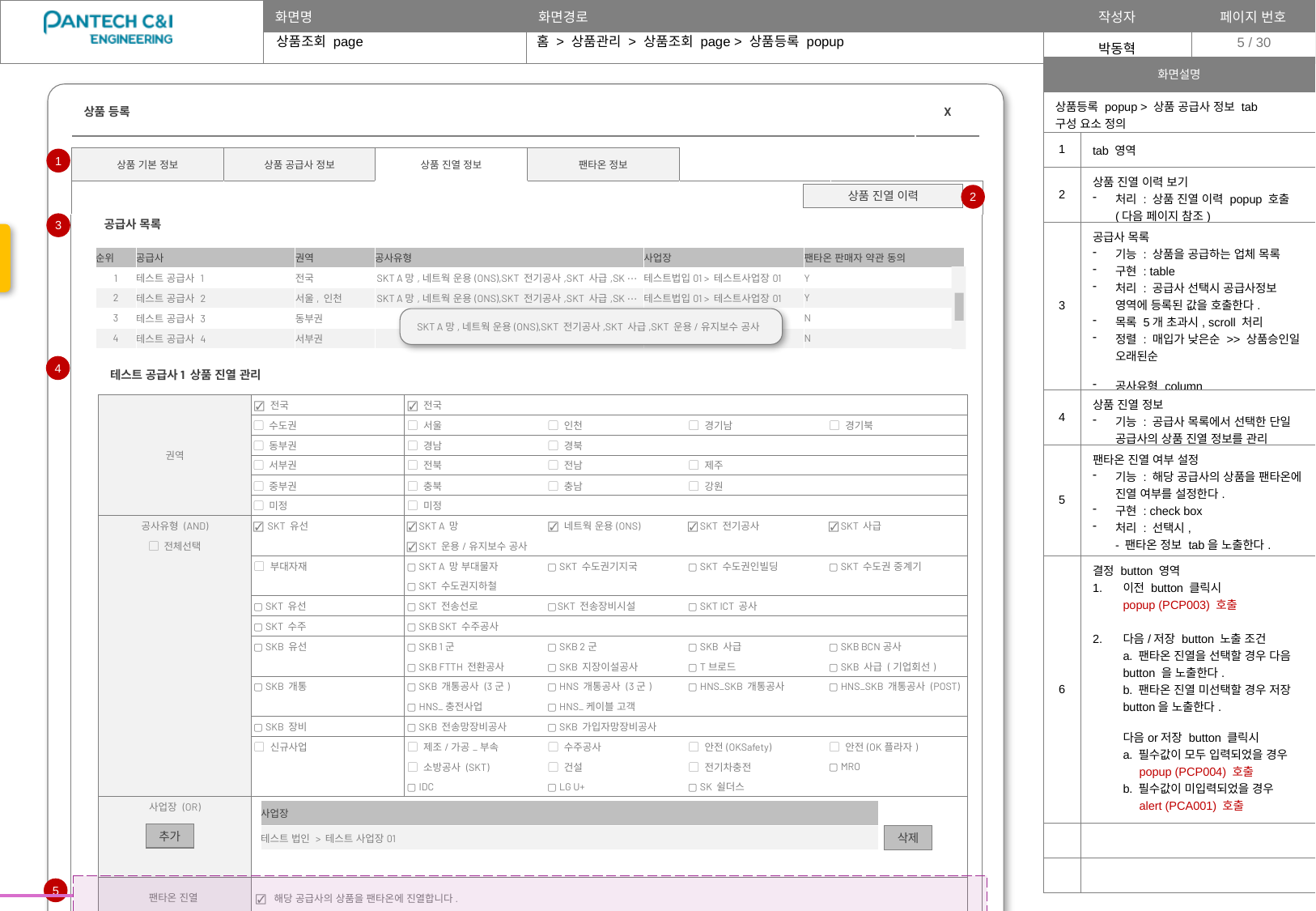

상품조회 page
홈 > 상품관리 > 상품조회 page > 상품등록 popup
5
| 화면설명 |  |
| --- | --- |
| 상품등록 popup > 상품 공급사 정보 tab 구성 요소 정의 |  |
| 1 | tab 영역 |
| 2 | 상품 진열 이력 보기 처리 : 상품 진열 이력 popup 호출 (다음 페이지 참조) |
| 3 | 공급사 목록 기능 : 상품을 공급하는 업체 목록 구현 : table 처리 : 공급사 선택시 공급사정보 영역에 등록된 값을 호출한다. 목록 5개 초과시, scroll 처리 정렬 : 매입가 낮은순 >> 상품승인일 오래된순 공사유형 column - 30자 초과시 말줄임 처리 |
| 4 | 상품 진열 정보 기능 : 공급사 목록에서 선택한 단일 공급사의 상품 진열 정보를 관리 |
| 5 | 팬타온 진열 여부 설정 기능 : 해당 공급사의 상품을 팬타온에 진열 여부를 설정한다. 구현 : check box 처리 : 선택시, - 팬타온 정보 tab을 노출한다. default : 미선택 |
| 6 | 결정 button 영역 이전 button 클릭시 popup (PCP003) 호출 다음/저장 button 노출 조건 a. 팬타온 진열을 선택할 경우 다음 button 을 노출한다. b. 팬타온 진열 미선택할 경우 저장 button을 노출한다. 다음or저장 button 클릭시 a. 필수값이 모두 입력되었을 경우 popup (PCP004) 호출 b. 필수값이 미입력되었을 경우 alert (PCA001) 호출 취소 button 클릭시 popup (PCP002) 호출 |
|  |  |
|  |  |

| 상품 등록 | X |
| --- | --- |
| 상품 기본 정보 | 상품 공급사 정보 | 상품 진열 정보 | 팬타온 정보 |  |  |
| --- | --- | --- | --- | --- | --- |
|  |  |  |  |  |  |
1
상품 진열 이력
2
공급사 목록
3
|  |
| --- |
상품 가격
상품 가격 field는 아래 조건에서 숨김 처리한다.
상품 등록 popup > 컴포넌트 상품 여부 > 예 선택시
옵션 상품 등록 popup
| 순위 | 공급사 | 권역 | 공사유형 | 사업장 | 팬타온 판매자 약관 동의 |
| --- | --- | --- | --- | --- | --- |
| 1 | 테스트 공급사 1 | 전국 | SKT A망,네트웍 운용(ONS),SKT 전기공사,SKT 사급,SK ⋯ | 테스트법입01 > 테스트사업장01 | Y |
| 2 | 테스트 공급사 2 | 서울, 인천 | SKT A망,네트웍 운용(ONS),SKT 전기공사,SKT 사급,SK ⋯ | 테스트법입01 > 테스트사업장01 | Y |
| 3 | 테스트 공급사 3 | 동부권 |  |  | N |
| 4 | 테스트 공급사 4 | 서부권 |  |  | N |

 SKT A망,네트웍 운용(ONS),SKT 전기공사,SKT 사급,SKT 운용/유지보수 공사
4
테스트 공급사1 상품 진열 관리
| 권역 | ☑️ 전국 | ☑️ 전국 |  |  |  |
| --- | --- | --- | --- | --- | --- |
|  | ▢ 수도권 | ▢ 서울 | ▢ 인천 | ▢ 경기남 | ▢ 경기북 |
|  | ▢ 동부권 | ▢ 경남 | ▢ 경북 |  |  |
|  | ▢ 서부권 | ▢ 전북 | ▢ 전남 | ▢ 제주 |  |
|  | ▢ 중부권 | ▢ 충북 | ▢ 충남 | ▢ 강원 |  |
|  | ▢ 미정 | ▢ 미정 |  |  |  |
| 공사유형 (AND) | ☑️ SKT 유선 | ☑️ SKT A 망 | ☑️ 네트웍 운용(ONS) | ☑️ SKT 전기공사 | ☑️ SKT 사급 |
| ▢ 전체선택 |  | ☑️ SKT 운용/유지보수 공사 |  |  |  |
|  | ▢ 부대자재 | ▢ SKT A 망 부대물자 | ▢ SKT 수도권기지국 | ▢ SKT 수도권인빌딩 | ▢ SKT 수도권 중계기 |
|  |  | ▢ SKT 수도권지하철 |  |  |  |
|  | ▢ SKT 유선 | ▢ SKT 전송선로 | ▢SKT 전송장비시설 | ▢ SKT ICT 공사 |  |
|  | ▢ SKT 수주 | ▢ SKB SKT 수주공사 |  |  |  |
|  | ▢ SKB 유선 | ▢ SKB 1군 | ▢ SKB 2군 | ▢ SKB 사급 | ▢ SKB BCN공사 |
|  |  | ▢ SKB FTTH 전환공사 | ▢ SKB 지장이설공사 | ▢ T브로드 | ▢ SKB 사급 (기업회선) |
|  | ▢ SKB 개통 | ▢ SKB 개통공사 (3군) | ▢ HNS 개통공사 (3군) | ▢ HNS\_SKB 개통공사 | ▢ HNS\_SKB 개통공사 (POST) |
|  |  | ▢ HNS\_충전사업 | ▢ HNS\_케이블 고객 |  |  |
|  | ▢ SKB 장비 | ▢ SKB 전송망장비공사 | ▢ SKB 가입자망장비공사 |  |  |
|  | ▢ 신규사업 | ▢ 제조/가공\_부속 | ▢ 수주공사 | ▢ 안전(OKSafety) | ▢ 안전(OK플라자) |
|  |  | ▢ 소방공사 (SKT) | ▢ 건설 | ▢ 전기차충전 | ▢ MRO |
|  |  | ▢ IDC | ▢ LG U+ | ▢ SK 쉴더스 |  |
| 사업장 (OR) |  |  |  |  |  |
|  |  |  |  |  |  |
|  |  |  |  |  |  |
|  |  |  |  |  |  |
| 팬타온 진열 |  |  |  |  |  |
|  |  |  |  |  |  |
| 사업장 |
| --- |
| 테스트 법인 > 테스트 사업장01 |
추가
삭제

5
 ☑️  해당 공급사의 상품을 팬타온에 진열합니다.
6
취소
이전
다음
팬타온 판매자 약관 동의
팬타온 판매자 약관 동의 여부
Y : 약관 동의
N : 약관 미동의
상태값 : Y 인 경우
| 팬타온 진열 | ☑️ 해당 공급사의 상품을 팬타온에 진열합니다. |
| --- | --- |
mouse hover
| 팬타온 진열 | 팬타온 판매자 약관 미동의 공급사입니다. |
| --- | --- |
상태값 : N 인 경우
약관 동의 요청
?
약관 동의 요청은 해당 공급사에 팬타온 판매자 약관 동의 메시지(E-mail, 비즈톡, 문자)를 발송합니다.

| 팬타온 판매자 약관 동의 요청 | X |
| --- | --- |
해당 공급사에 판매자 약관 동의를 요청할까요?
공급사가 판매자 약관에 동의 후 팬타온에 상품이 진열됩니다.
예
아니오

해당 공급사에 판매자 약관 동의를 요청했습니다.
닫기
해당 공급사가 OK플라자 접속시
팬타온 판매자 약관 popup 호출
알림 발송

발송 매체 : E-mail, 비즈톡, 문자
발송 대상 : 해당 공급사 > 영업 담당자
발송 내용
안녕하세요. OOO입니다.
귀사에 팬타온 판매자 등록을 요청드립니다.
* OK플라자(https://okplaza.kr) 접속 후 팬타온 판매자 약관 팝업을 확인하시거나,
* “최상단 법인명 클릭 > 공급사 상세 팝업 >팬타온 판매자 약관 동의 / 철회 > 약관보기” 에서 약관 확인 및 동의를 진행해 주시기 바랍니다.